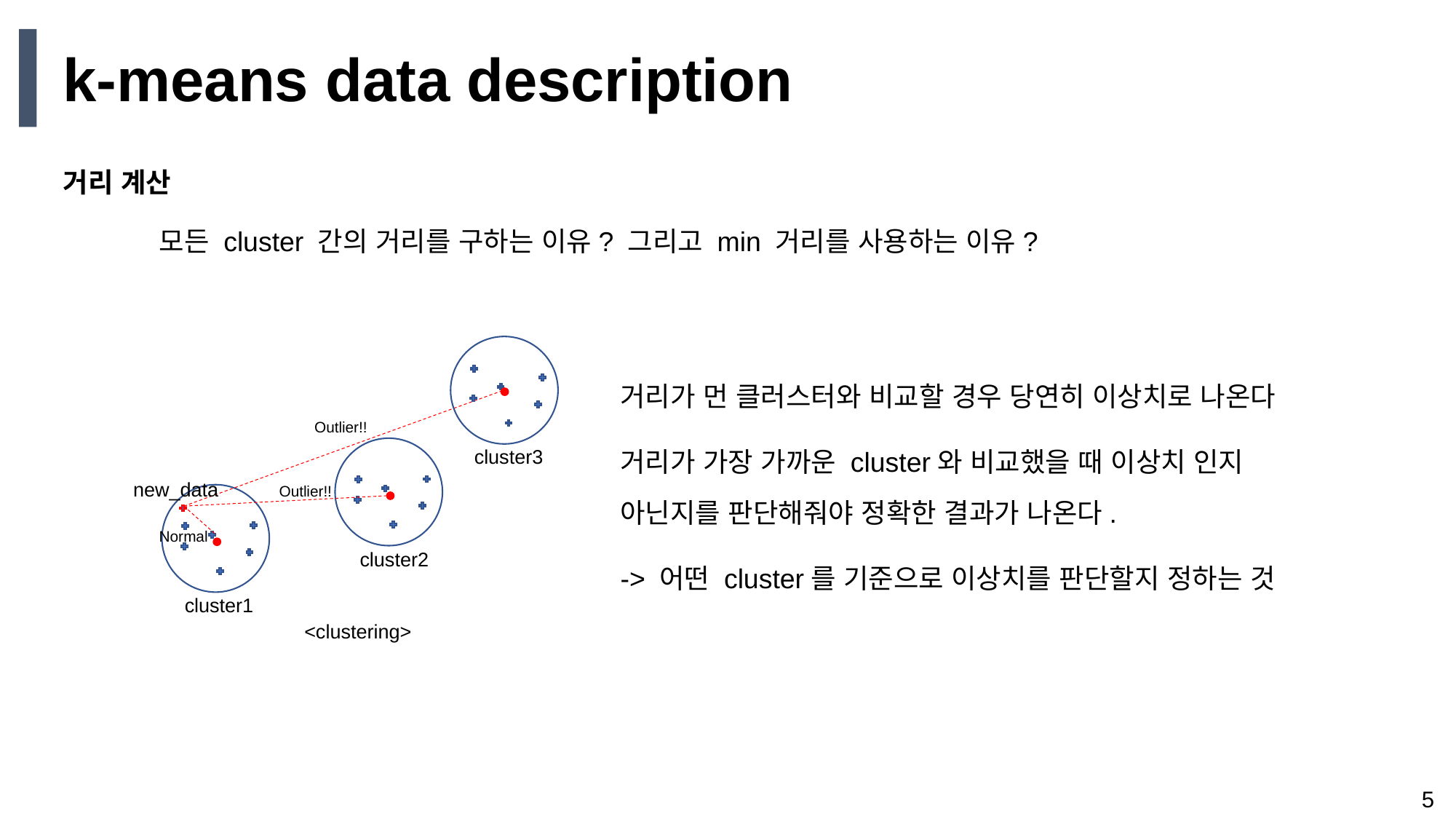

k-means data description
거리 계산
모든 cluster 간의 거리를 구하는 이유? 그리고 min 거리를 사용하는 이유?

new_data

<clustering>
거리가 먼 클러스터와 비교할 경우 당연히 이상치로 나온다

거리가 가장 가까운 cluster와 비교했을 때 이상치 인지

아닌지를 판단해줘야 정확한 결과가 나온다.

-> 어떤 cluster를 기준으로 이상치를 판단할지 정하는 것
Outlier!!
cluster3
Outlier!!
Normal
cluster2
cluster1
5